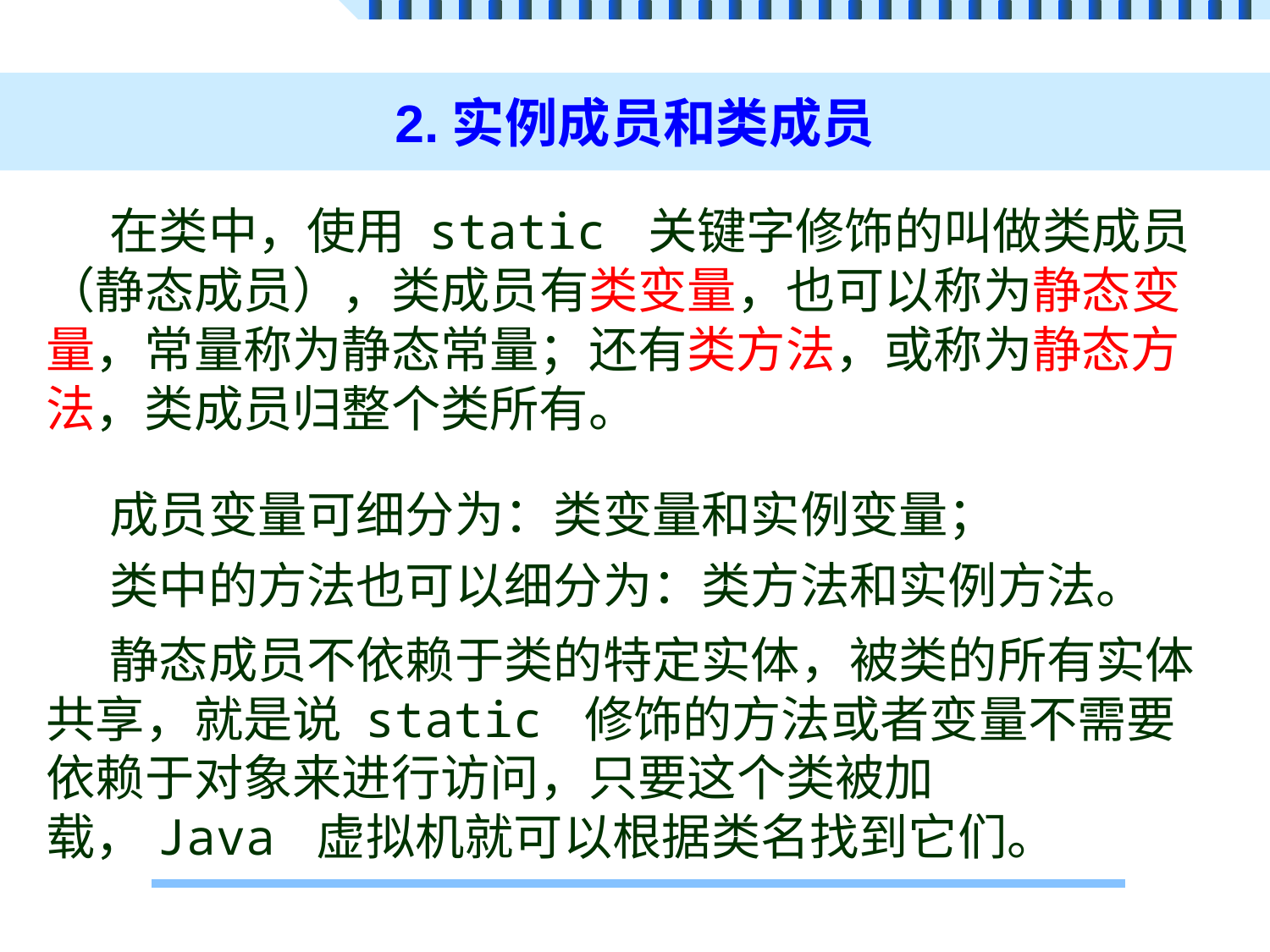

# 2.实例成员和类成员
在类中，使用 static 关键字修饰的叫做类成员（静态成员），类成员有类变量，也可以称为静态变量，常量称为静态常量；还有类方法，或称为静态方法，类成员归整个类所有。
成员变量可细分为：类变量和实例变量；
类中的方法也可以细分为：类方法和实例方法。
静态成员不依赖于类的特定实体，被类的所有实体共享，就是说 static 修饰的方法或者变量不需要依赖于对象来进行访问，只要这个类被加载，Java 虚拟机就可以根据类名找到它们。